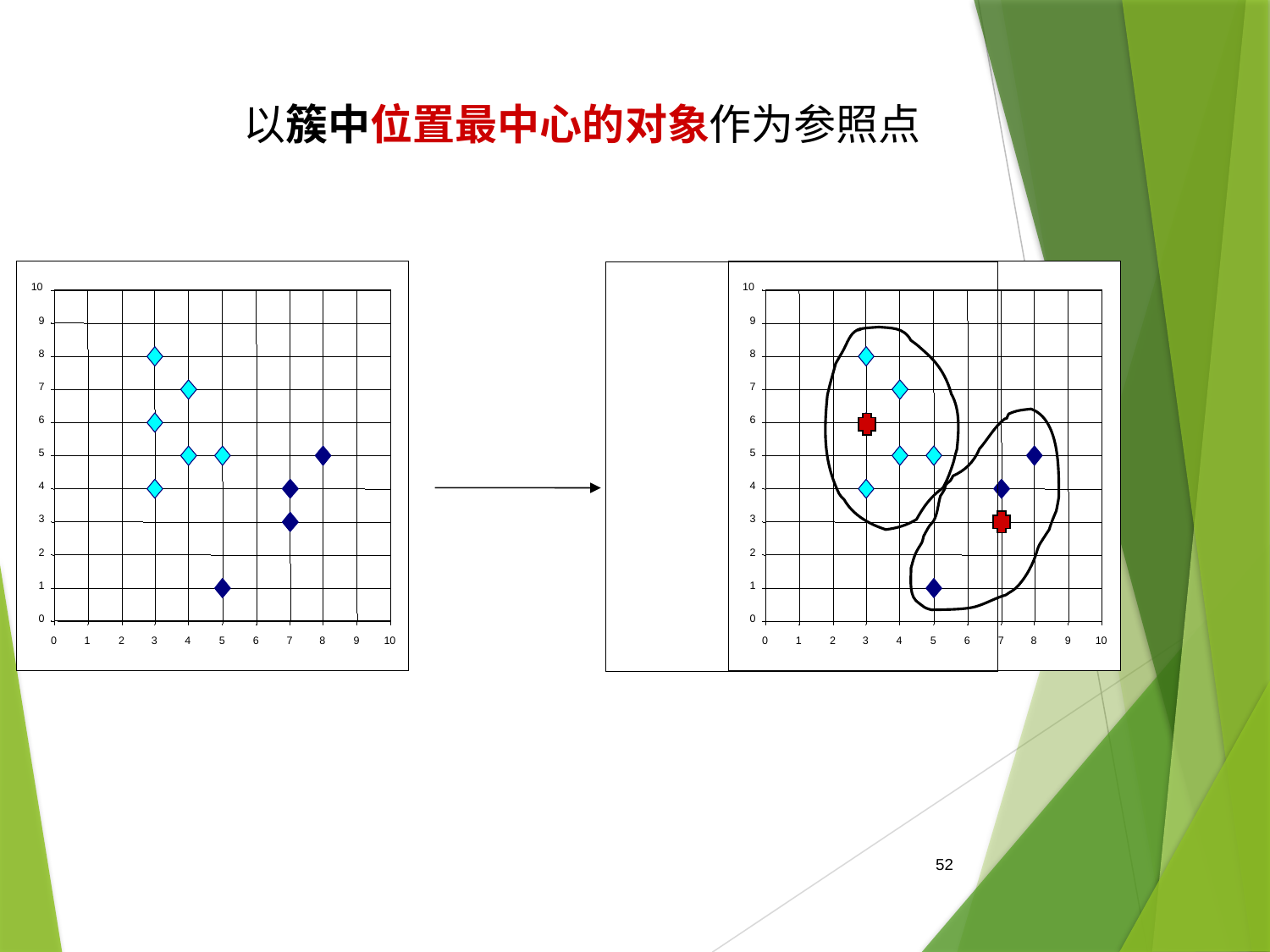

以簇中位置最中心的对象作为参照点

10

9

8

7

6

5

4

3

2

1

0

0
1
2
3
4
5
6
7
8
9
10

10

9

8

7

6

5

4

3

2

1

0

0
1
2
3
4
5
6
7
8
9
10
52